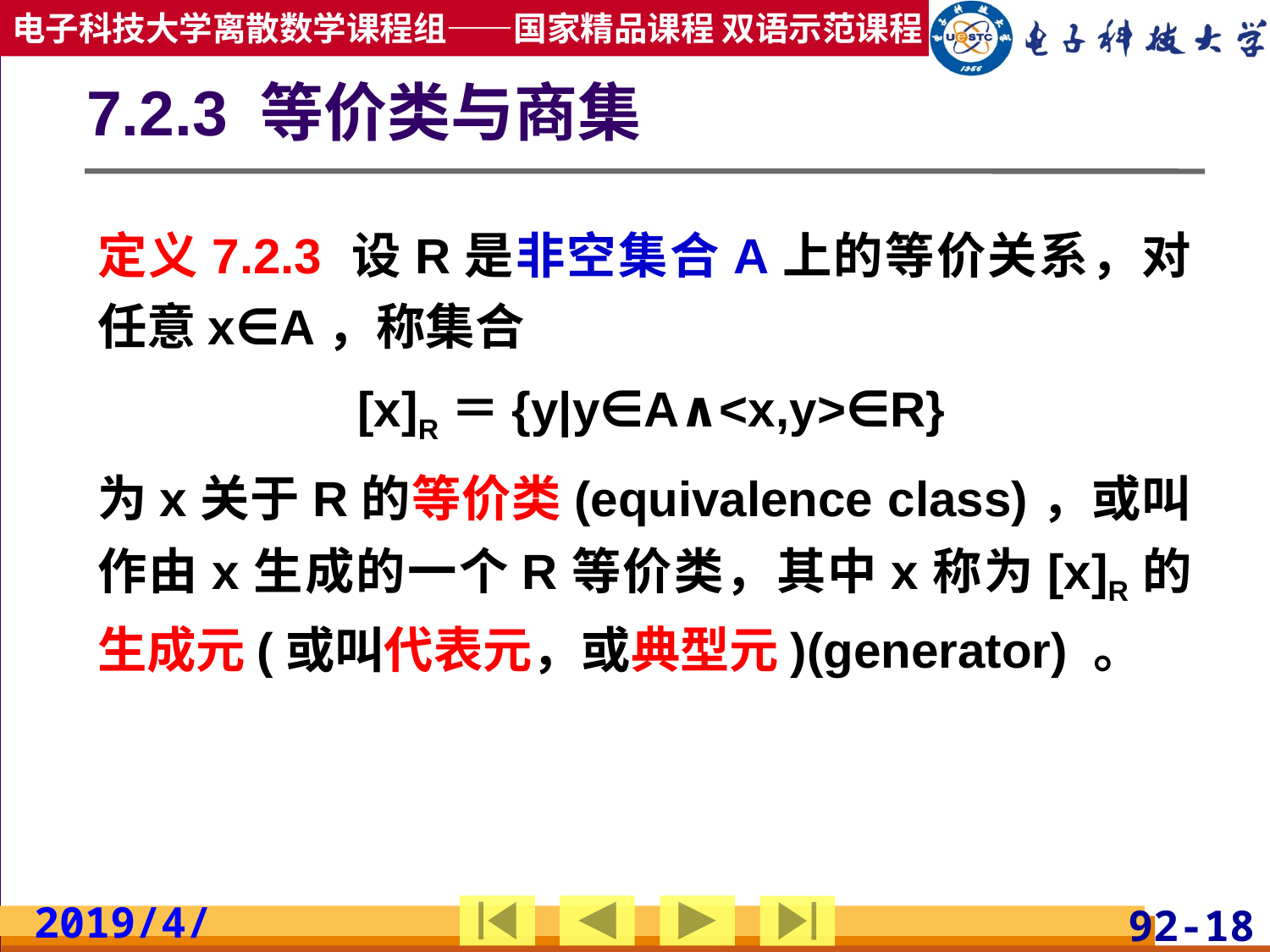

# 7.2.3 等价类与商集
定义7.2.3 设R是非空集合A上的等价关系，对任意x∈A，称集合
 [x]R＝{y|y∈A∧<x,y>∈R}
为x关于R的等价类(equivalence class)，或叫作由x生成的一个R等价类，其中x称为[x]R的生成元(或叫代表元，或典型元)(generator) 。
2019/4/17